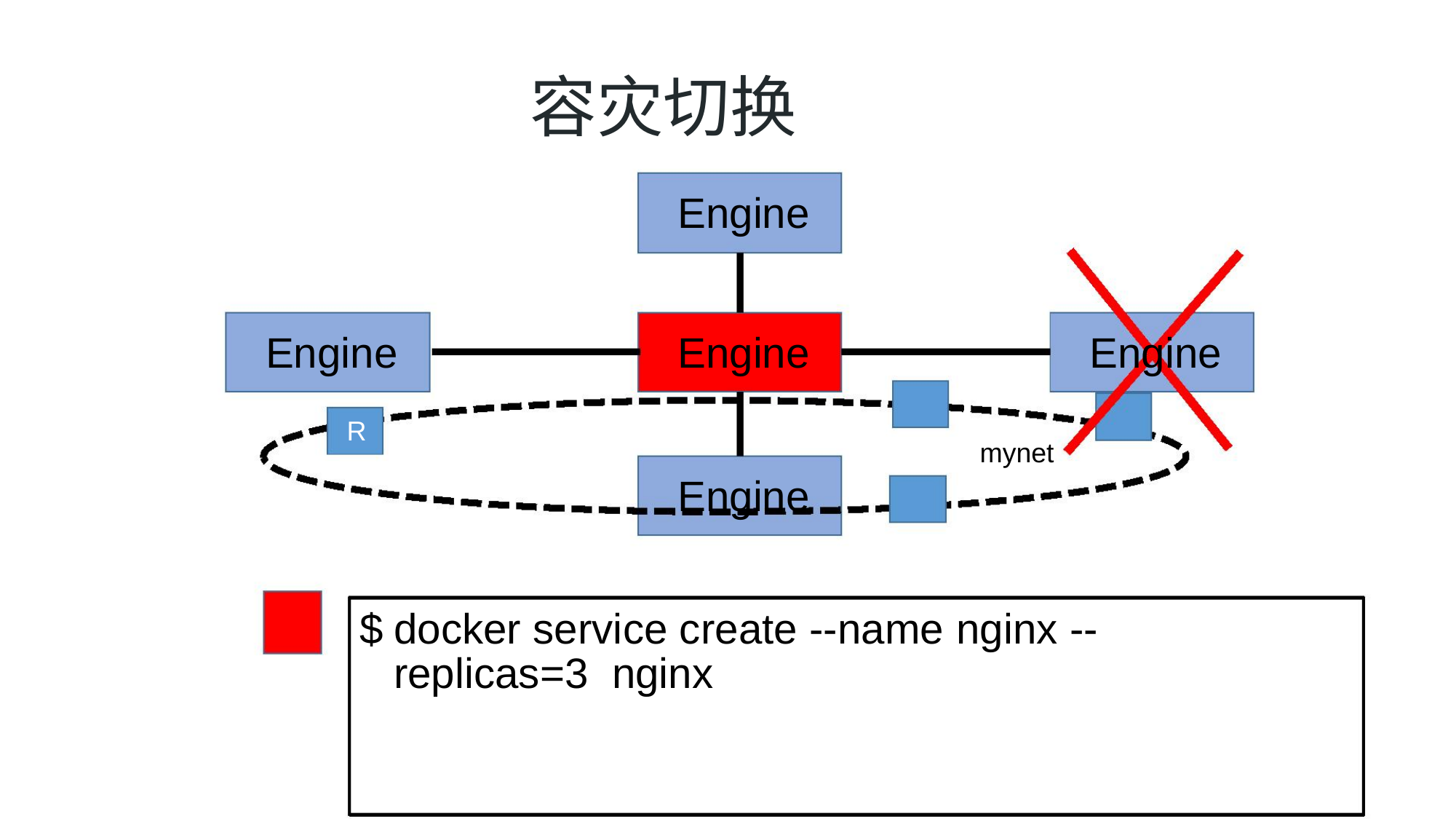

容灾切换
Engine
Engine
Engine
Engine
Engine
R
mynet
$
docker service create --name nginx --replicas=3  nginx